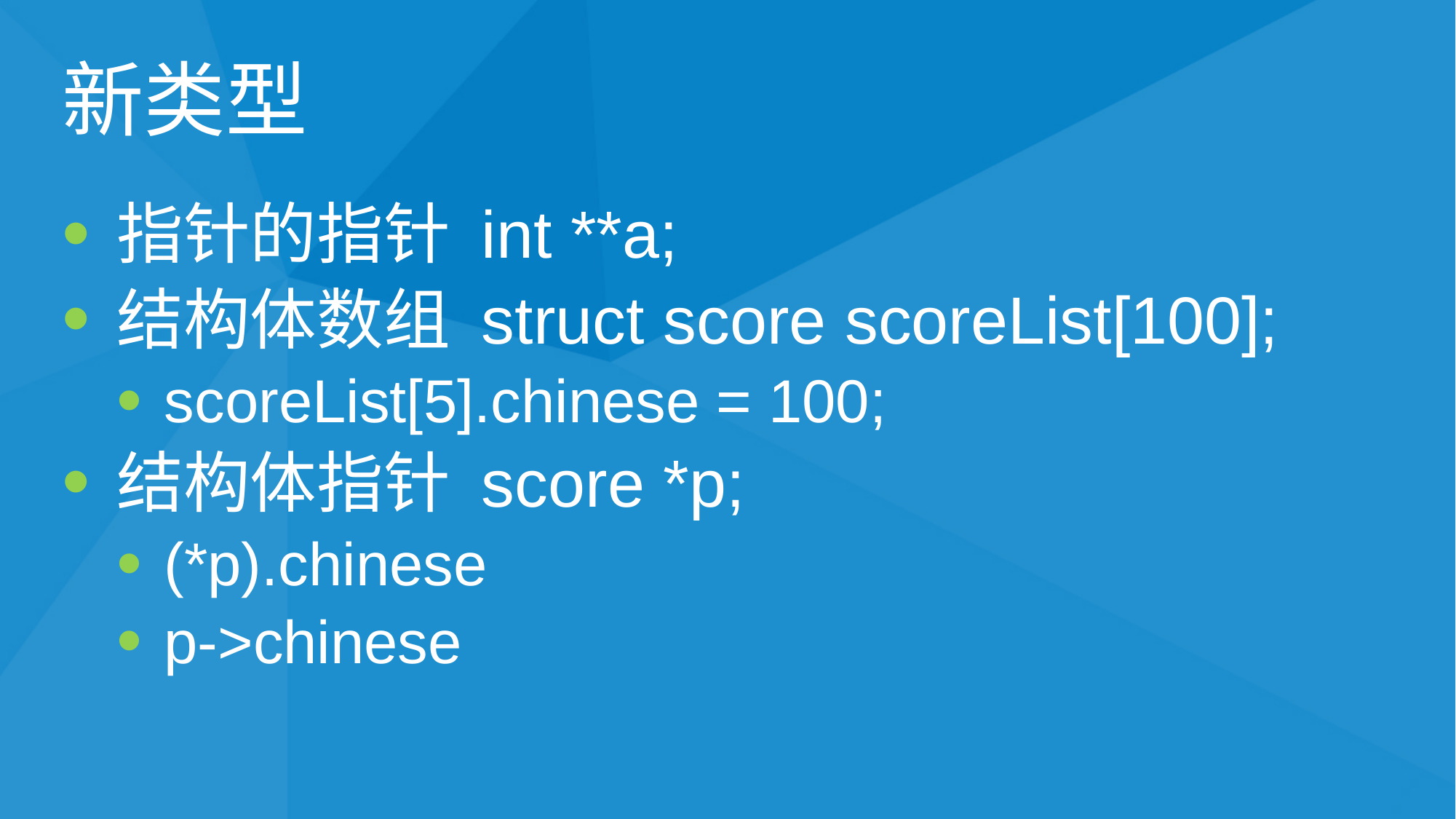

# 新类型
指针的指针 int **a;
结构体数组 struct score scoreList[100];
scoreList[5].chinese = 100;
结构体指针 score *p;
(*p).chinese
p->chinese